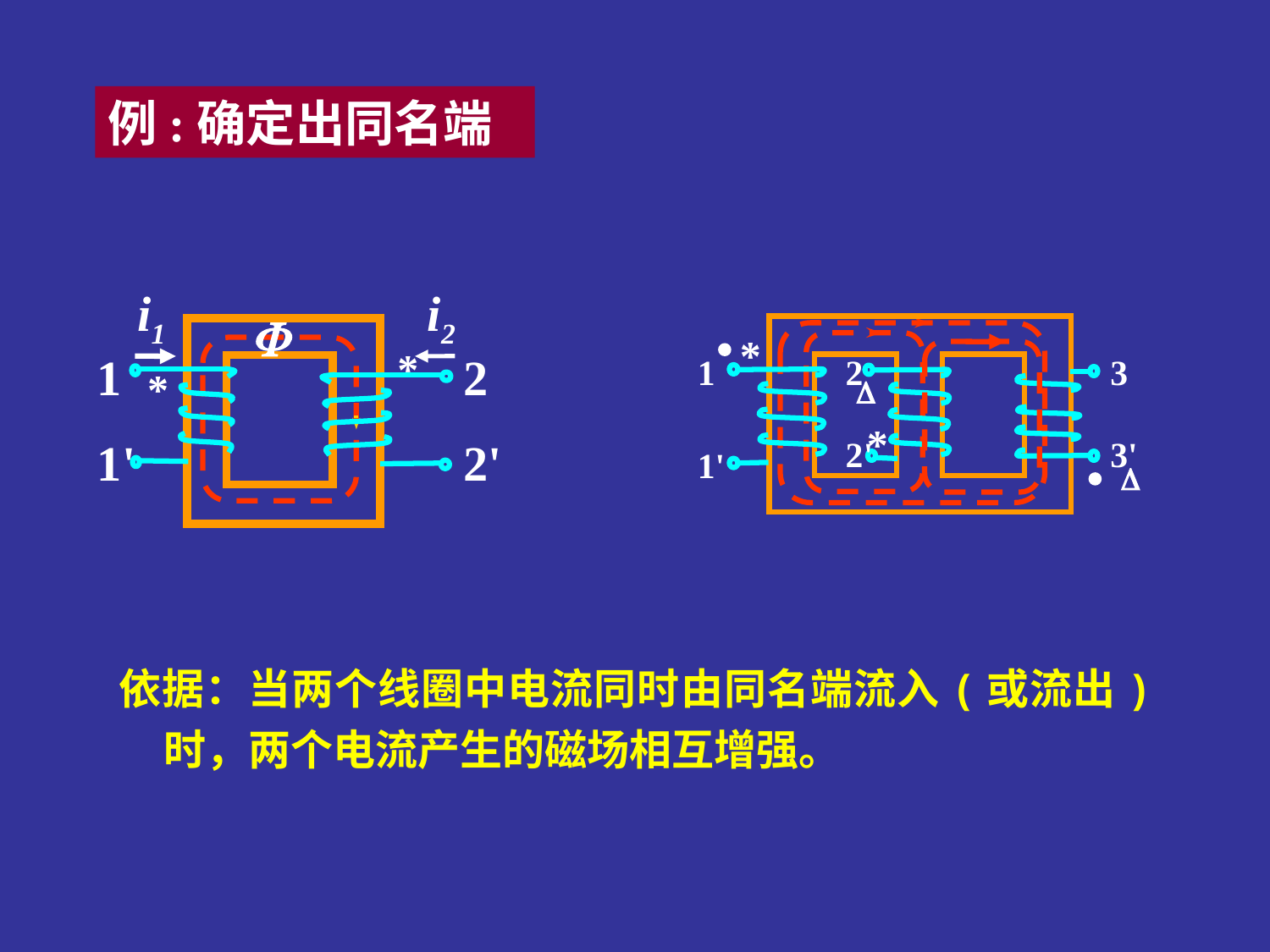

例:确定出同名端
i1
i2
Φ

1
2

1'
2'

1
2
3

2'
3'
1'
•
*

*

*

Δ
*
•
Δ
 依据：当两个线圈中电流同时由同名端流入(或流出)时，两个电流产生的磁场相互增强。